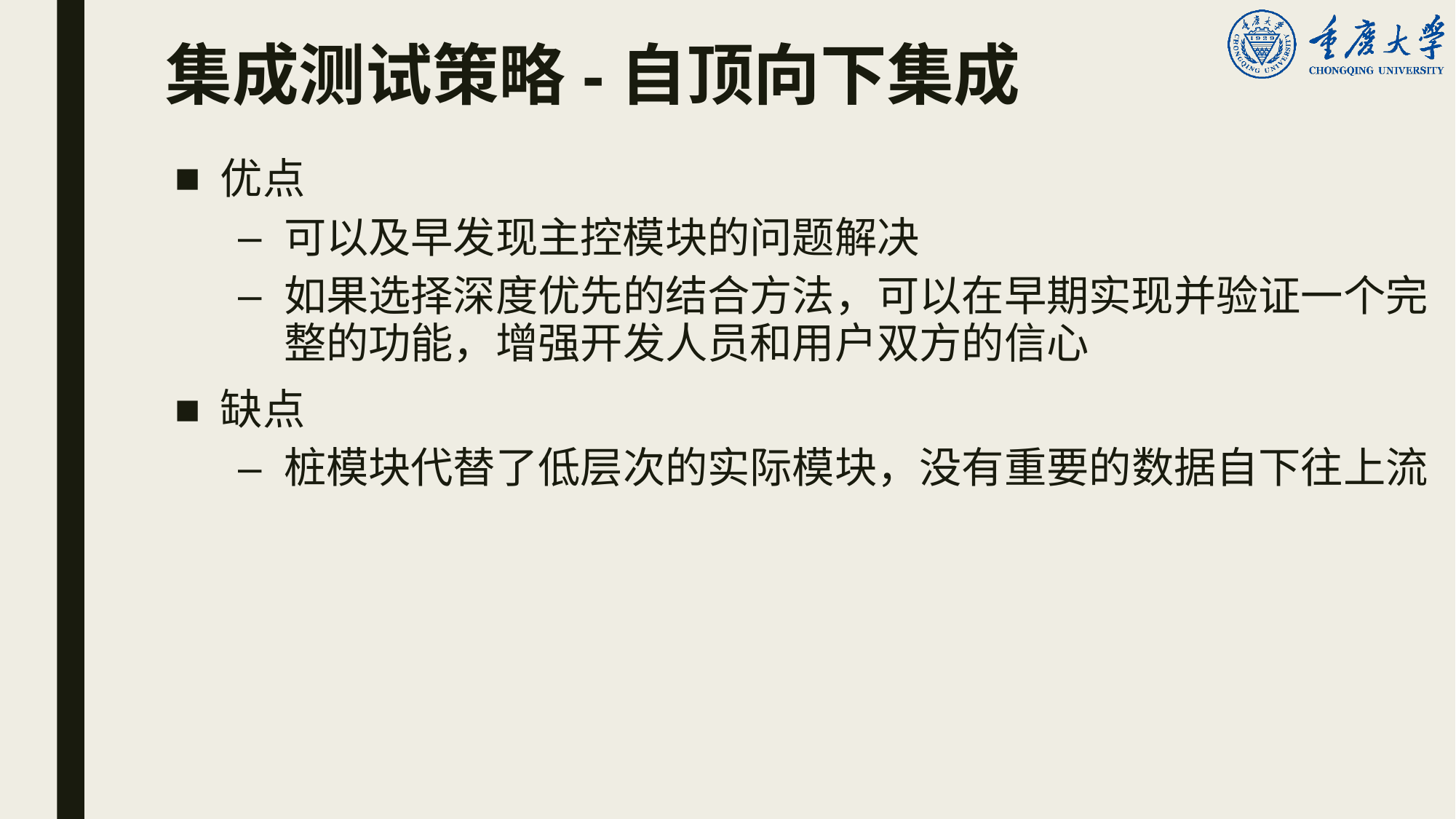

# 集成测试策略-自顶向下集成
优点
可以及早发现主控模块的问题解决
如果选择深度优先的结合方法，可以在早期实现并验证一个完整的功能，增强开发人员和用户双方的信心
缺点
桩模块代替了低层次的实际模块，没有重要的数据自下往上流